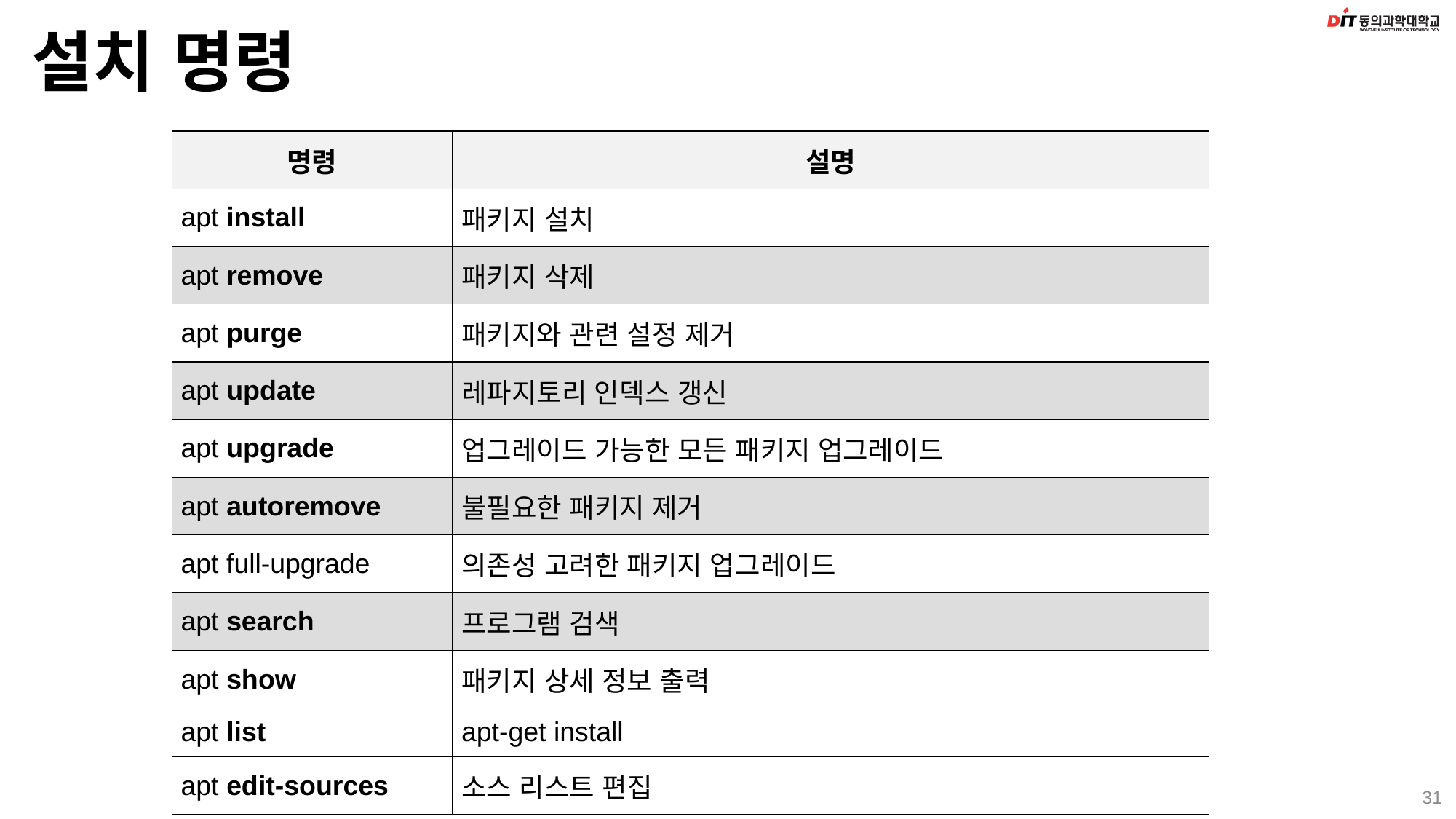

# 설치 명령
| 명령 | 설명 |
| --- | --- |
| apt install | 패키지 설치 |
| apt remove | 패키지 삭제 |
| apt purge | 패키지와 관련 설정 제거 |
| apt update | 레파지토리 인덱스 갱신 |
| apt upgrade | 업그레이드 가능한 모든 패키지 업그레이드 |
| apt autoremove | 불필요한 패키지 제거 |
| apt full-upgrade | 의존성 고려한 패키지 업그레이드 |
| apt search | 프로그램 검색 |
| apt show | 패키지 상세 정보 출력 |
| apt list | apt-get install |
| apt edit-sources | 소스 리스트 편집 |
31